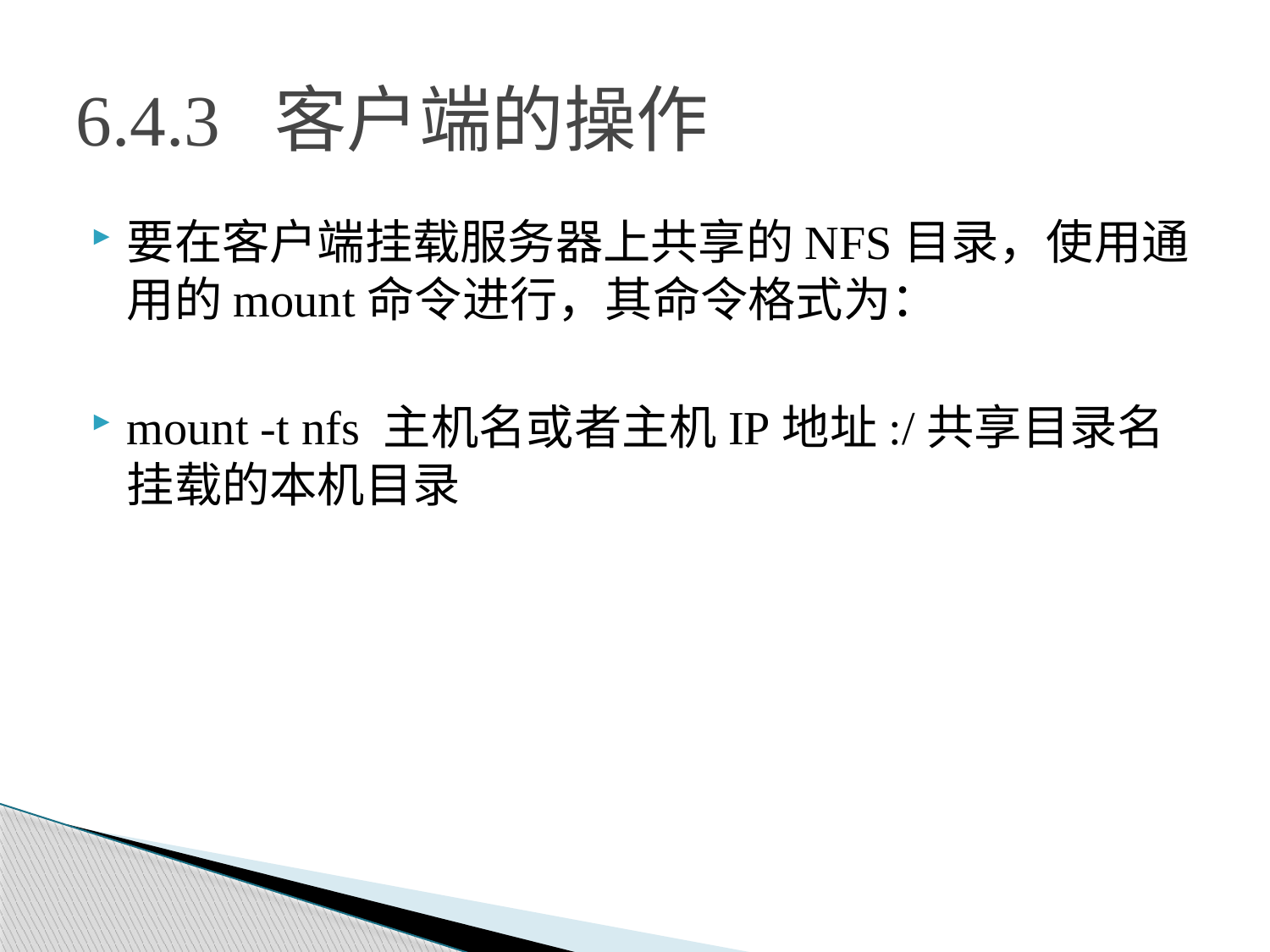

# 6.4.3  客户端的操作
要在客户端挂载服务器上共享的NFS目录，使用通用的mount命令进行，其命令格式为：

mount -t nfs 主机名或者主机IP地址:/共享目录名 挂载的本机目录